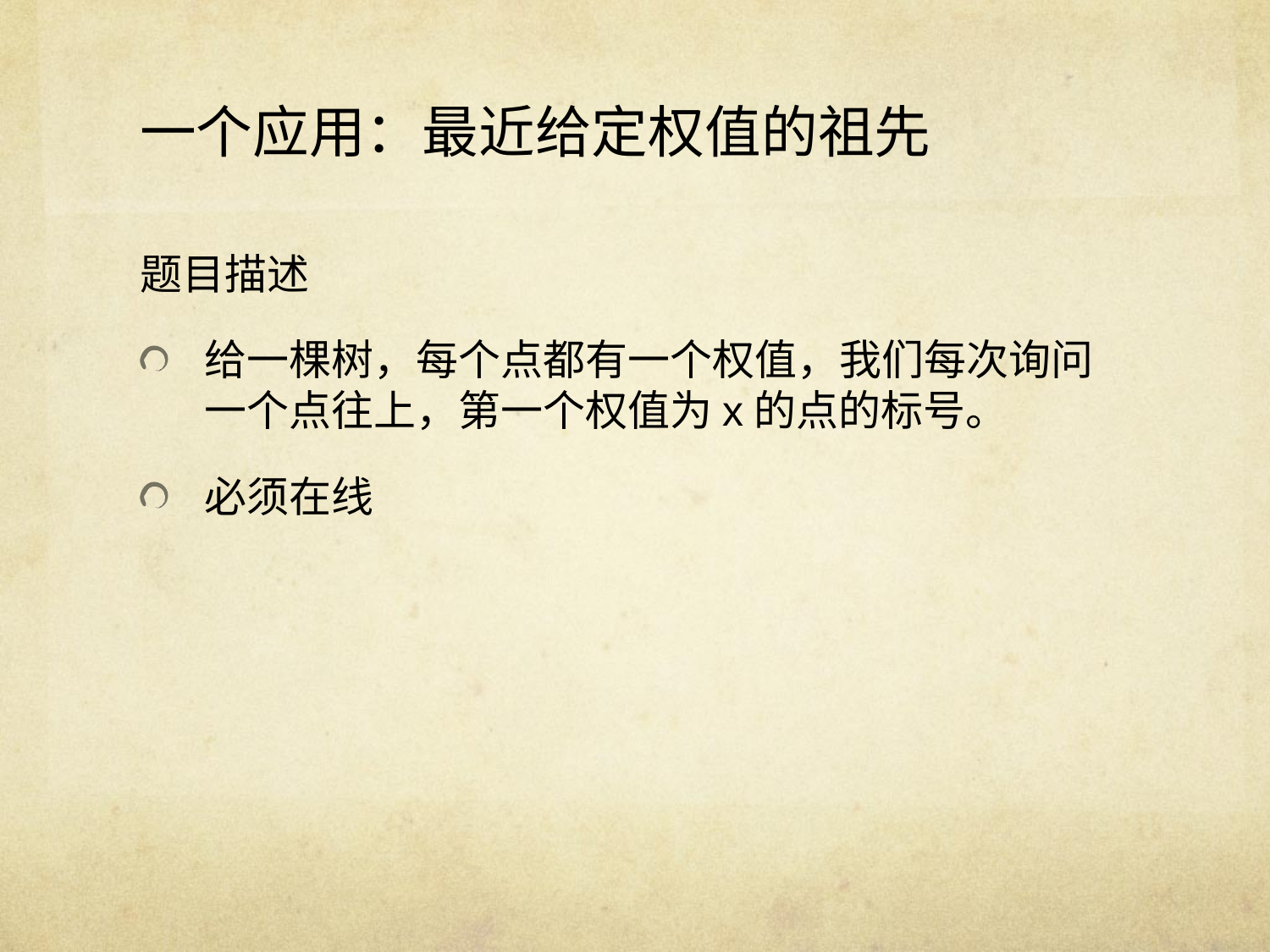

# 一个应用：最近给定权值的祖先
题目描述
给一棵树，每个点都有一个权值，我们每次询问一个点往上，第一个权值为x的点的标号。
必须在线